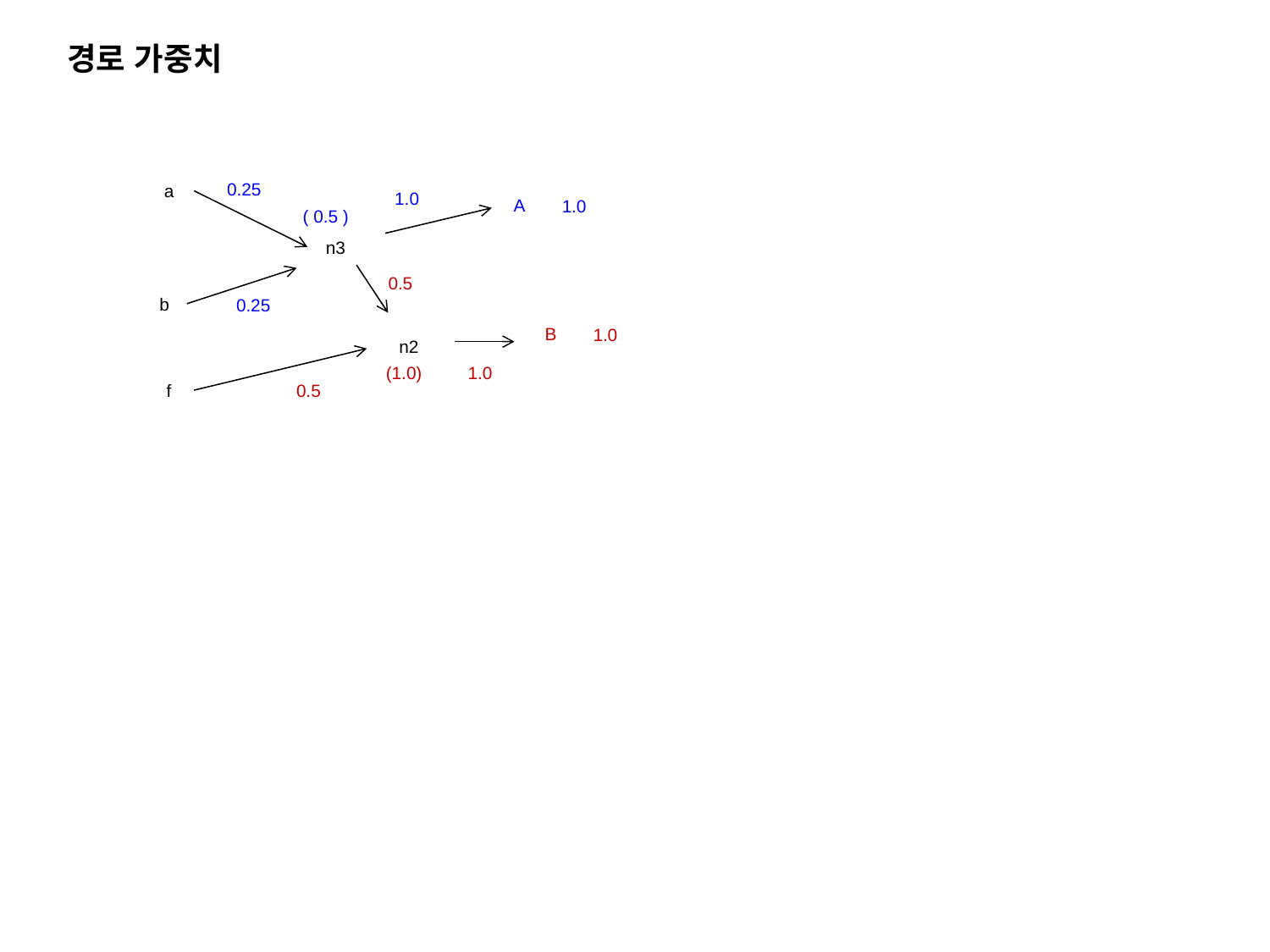

경로 가중치
0.25
a
1.0
A
1.0
( 0.5 )
n3
0.5
b
0.25
B
1.0
n2
1.0
(1.0)
0.5
f